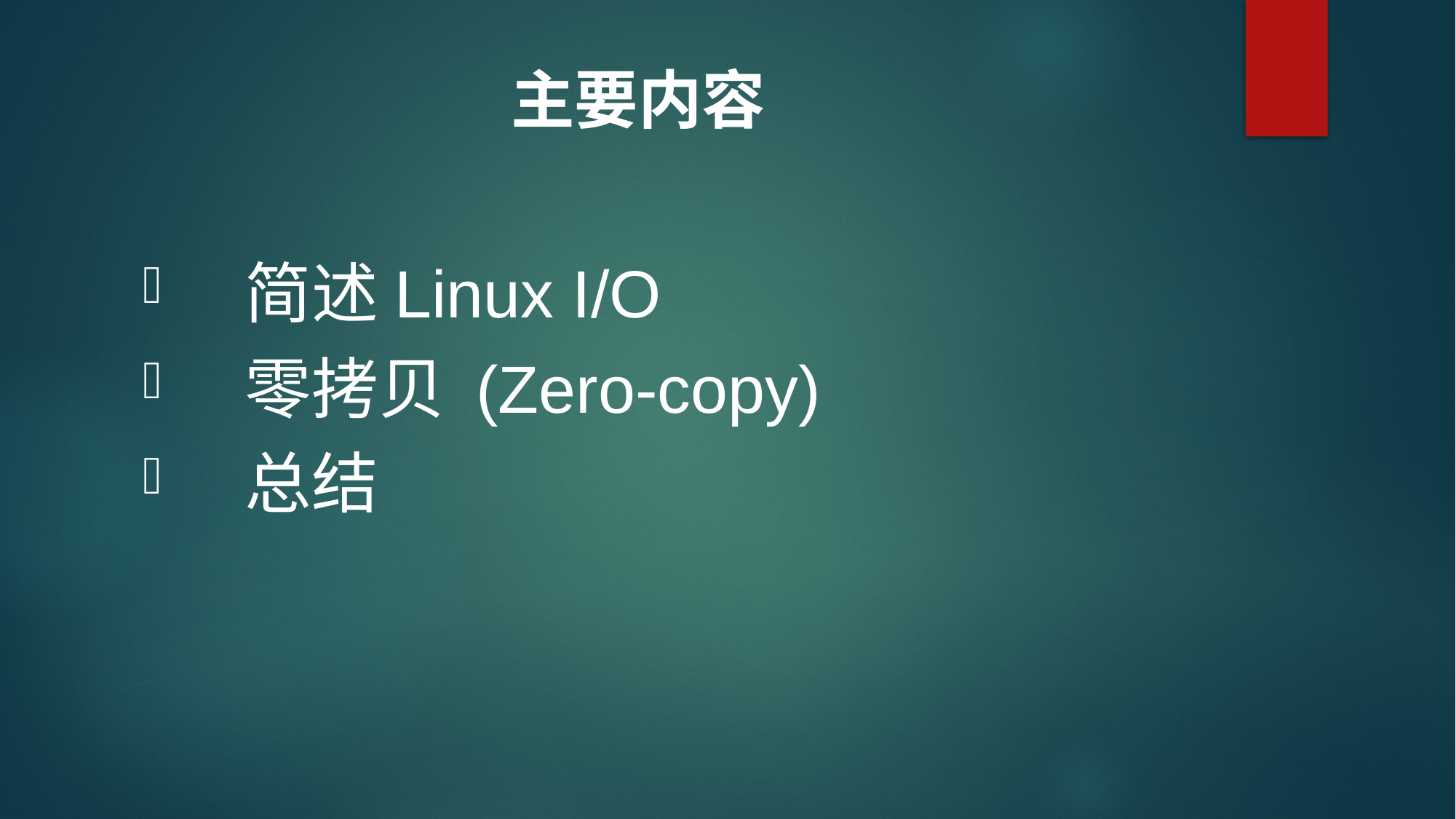

# 主要内容
简述Linux I/O
零拷贝 (Zero-copy)
总结